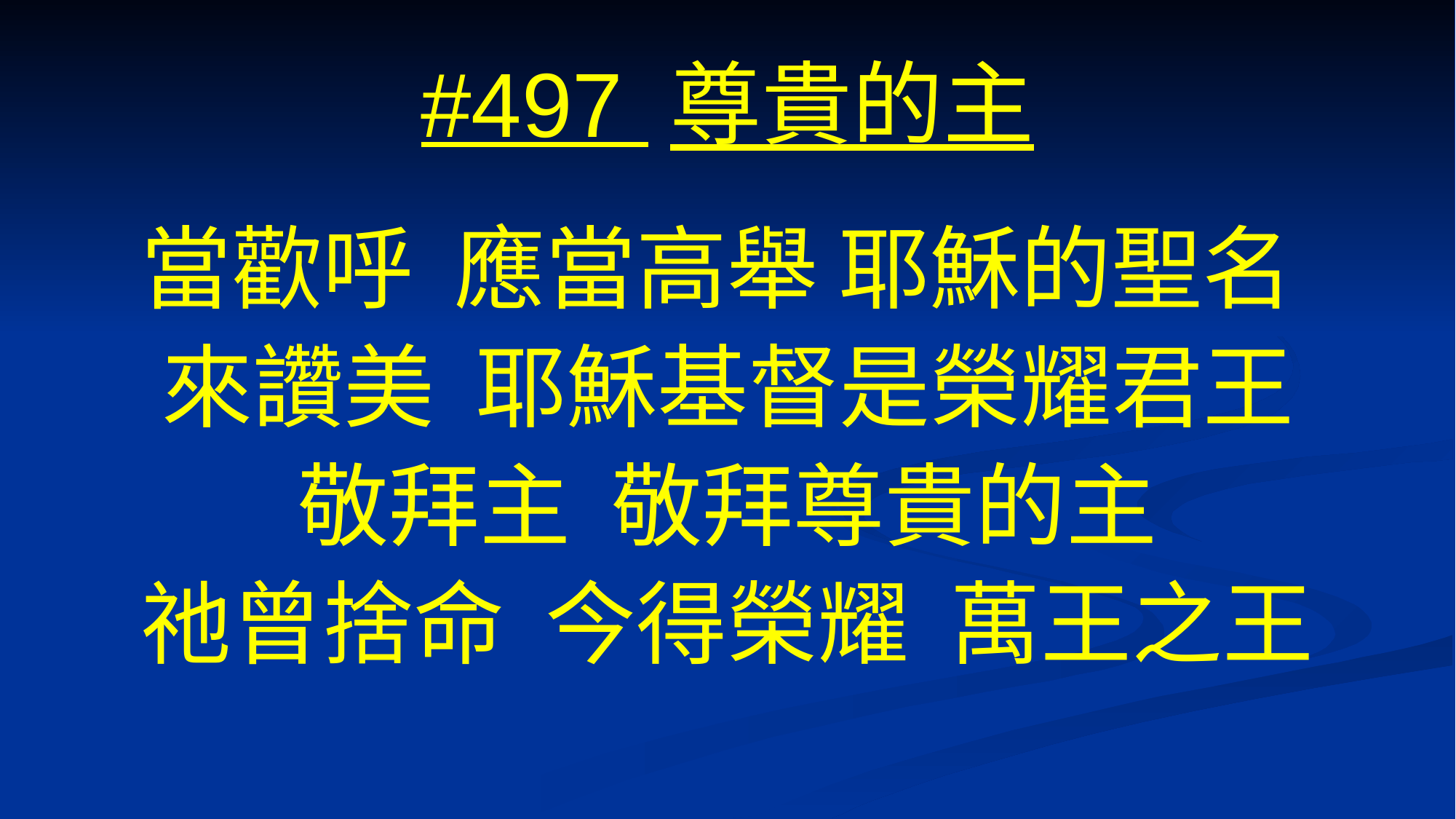

# #497 尊貴的主
當歡呼  應當高舉 耶穌的聖名
來讚美  耶穌基督是榮耀君王
敬拜主  敬拜尊貴的主
祂曾捨命  今得榮耀  萬王之王